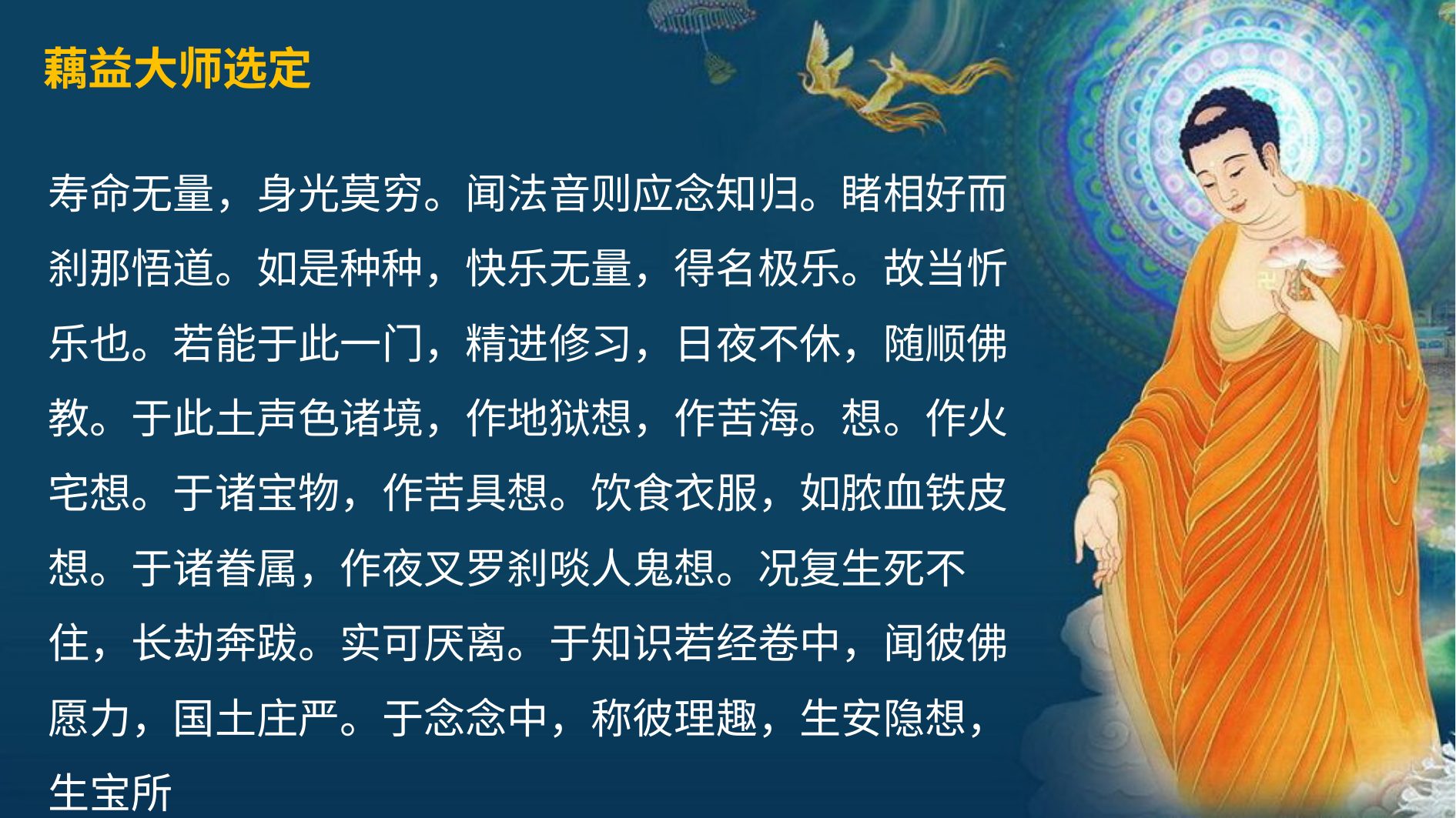

藕益大师选定
寿命无量，身光莫穷。闻法音则应念知归。睹相好而刹那悟道。如是种种，快乐无量，得名极乐。故当忻乐也。若能于此一门，精进修习，日夜不休，随顺佛教。于此土声色诸境，作地狱想，作苦海。想。作火宅想。于诸宝物，作苦具想。饮食衣服，如脓血铁皮想。于诸眷属，作夜叉罗刹啖人鬼想。况复生死不住，长劫奔跋。实可厌离。于知识若经卷中，闻彼佛愿力，国土庄严。于念念中，称彼理趣，生安隐想，生宝所